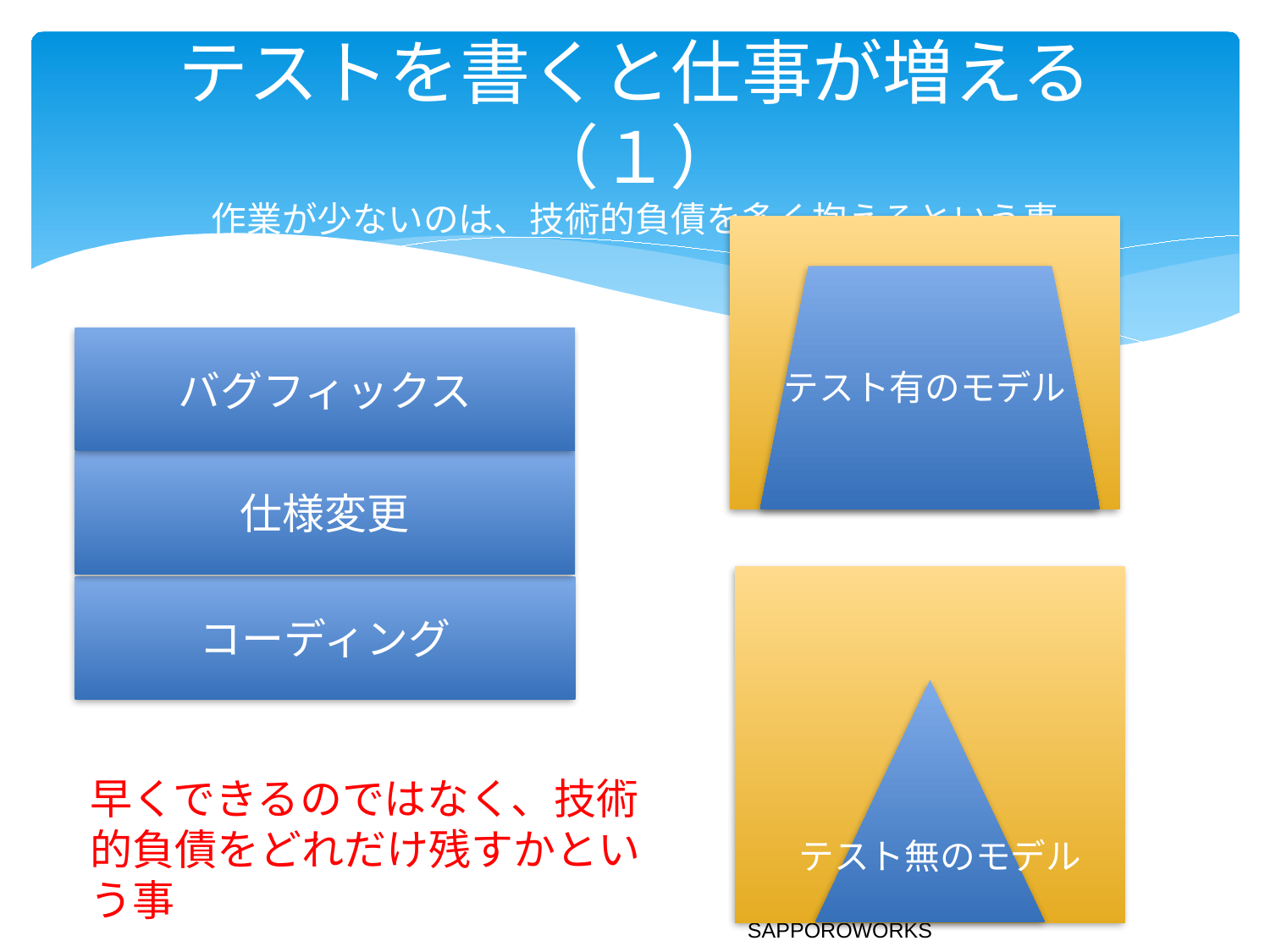

# テストを書くと仕事が増える（１） 作業が少ないのは、技術的負債を多く抱えるという事

バグフィックス
テスト有のモデル
仕様変更

コーディング

早くできるのではなく、技術的負債をどれだけ残すかという事
テスト無のモデル
copyright© 2011/03.. by SAPPOROWORKS